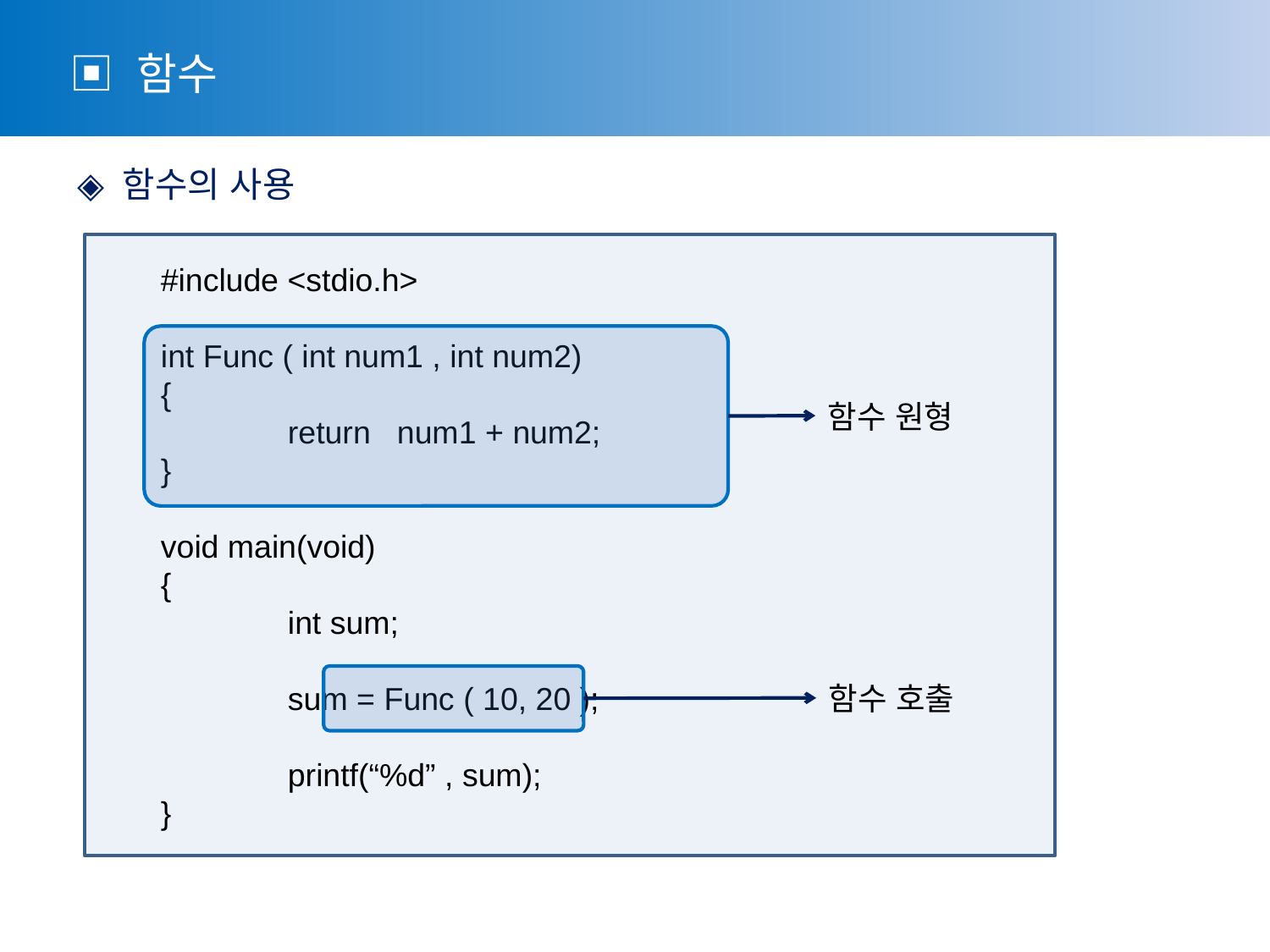

▣ 함수
 ◈ 함수의 사용
#include <stdio.h>

int Func ( int num1 , int num2)
{
	return   num1 + num2;
}

void main(void)
{
	int sum;

	sum = Func ( 10, 20 );

	printf(“%d” , sum);
}

함수 원형

함수 호출